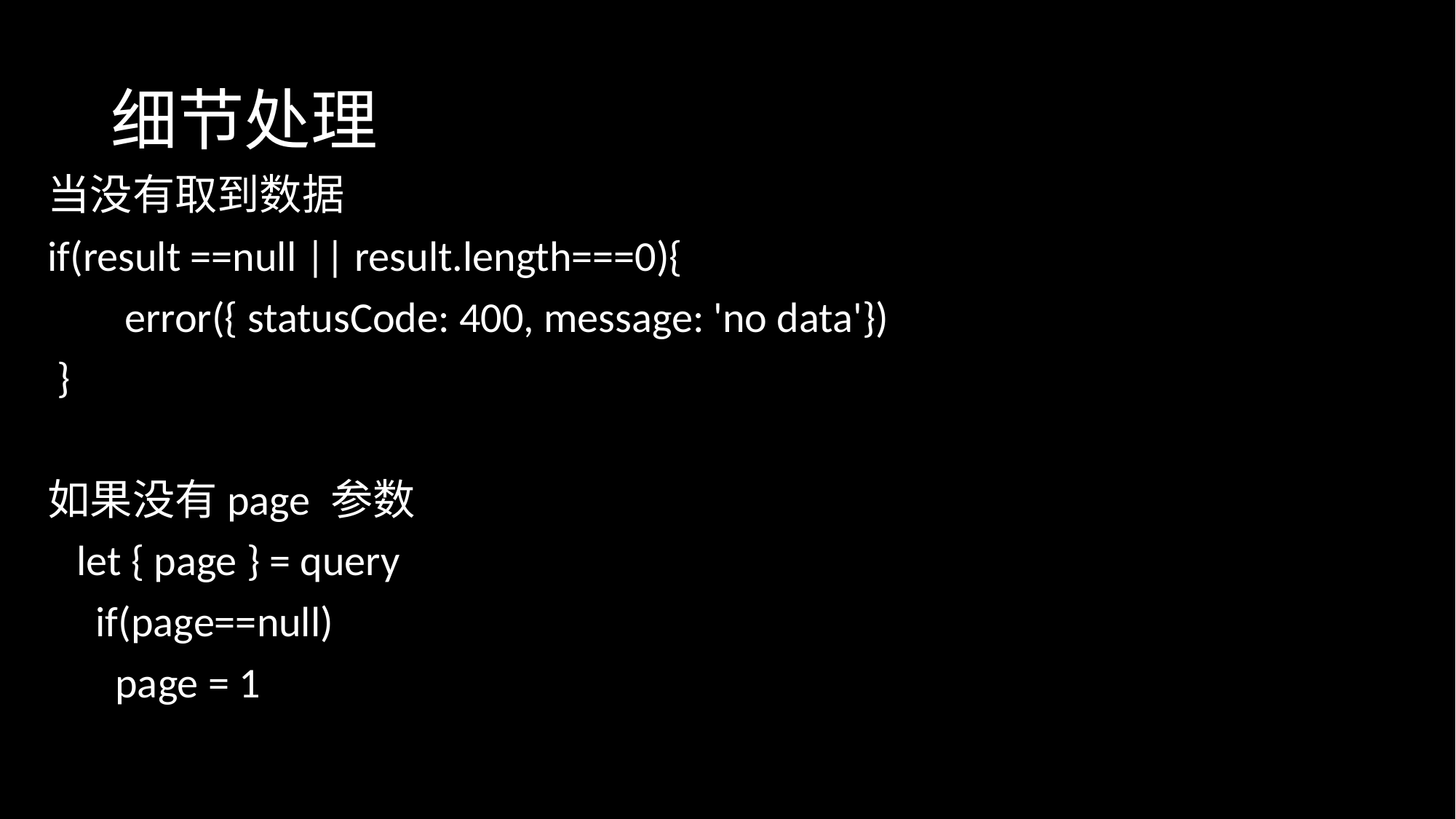

# 细节处理
当没有取到数据
if(result ==null || result.length===0){
        error({ statusCode: 400, message: 'no data'})
 }

如果没有page 参数
   let { page } = query
     if(page==null)
       page = 1